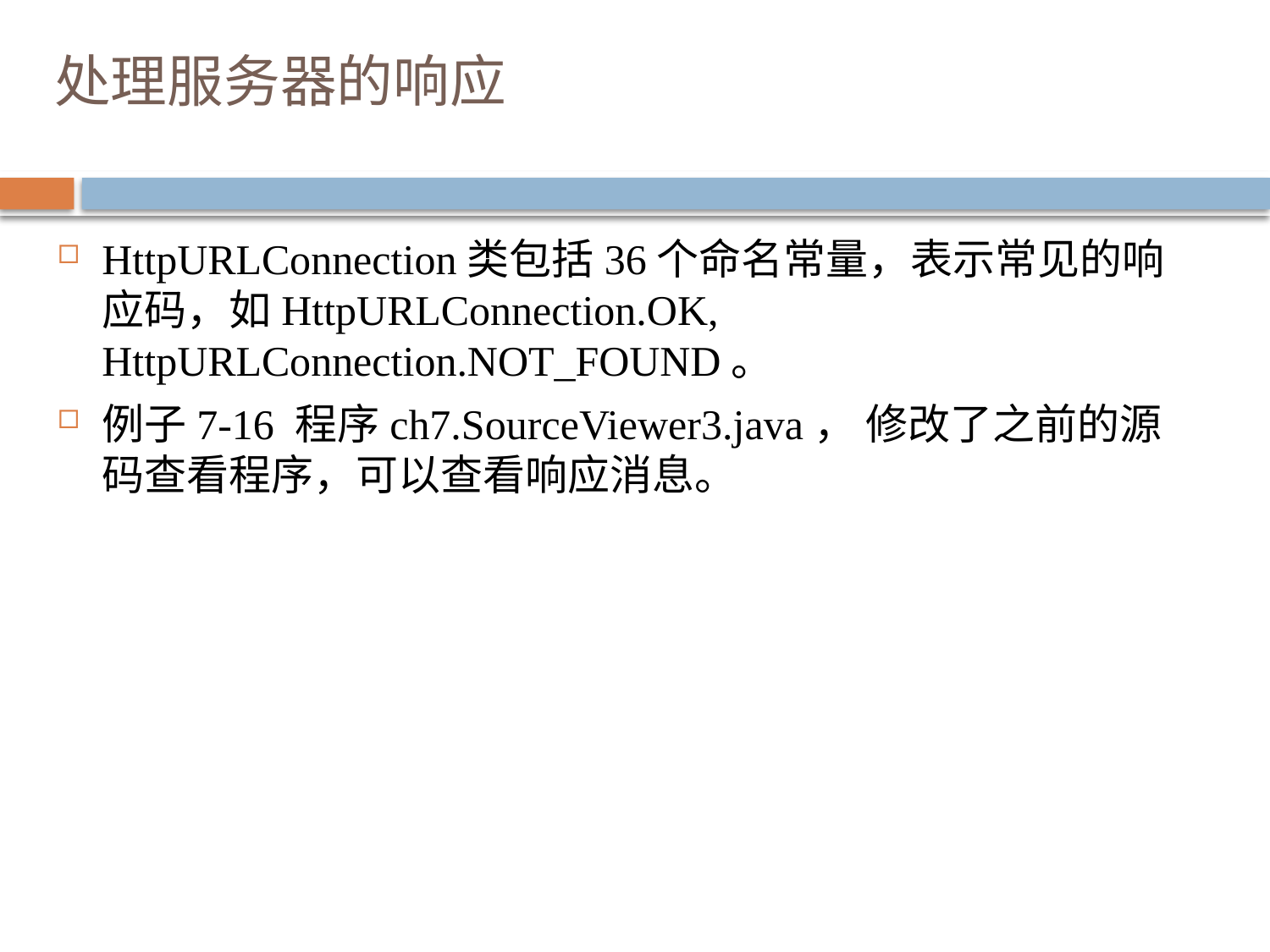

# 处理服务器的响应
HttpURLConnection类包括36个命名常量，表示常见的响应码，如HttpURLConnection.OK, HttpURLConnection.NOT_FOUND。
例子7-16 程序ch7.SourceViewer3.java， 修改了之前的源码查看程序，可以查看响应消息。